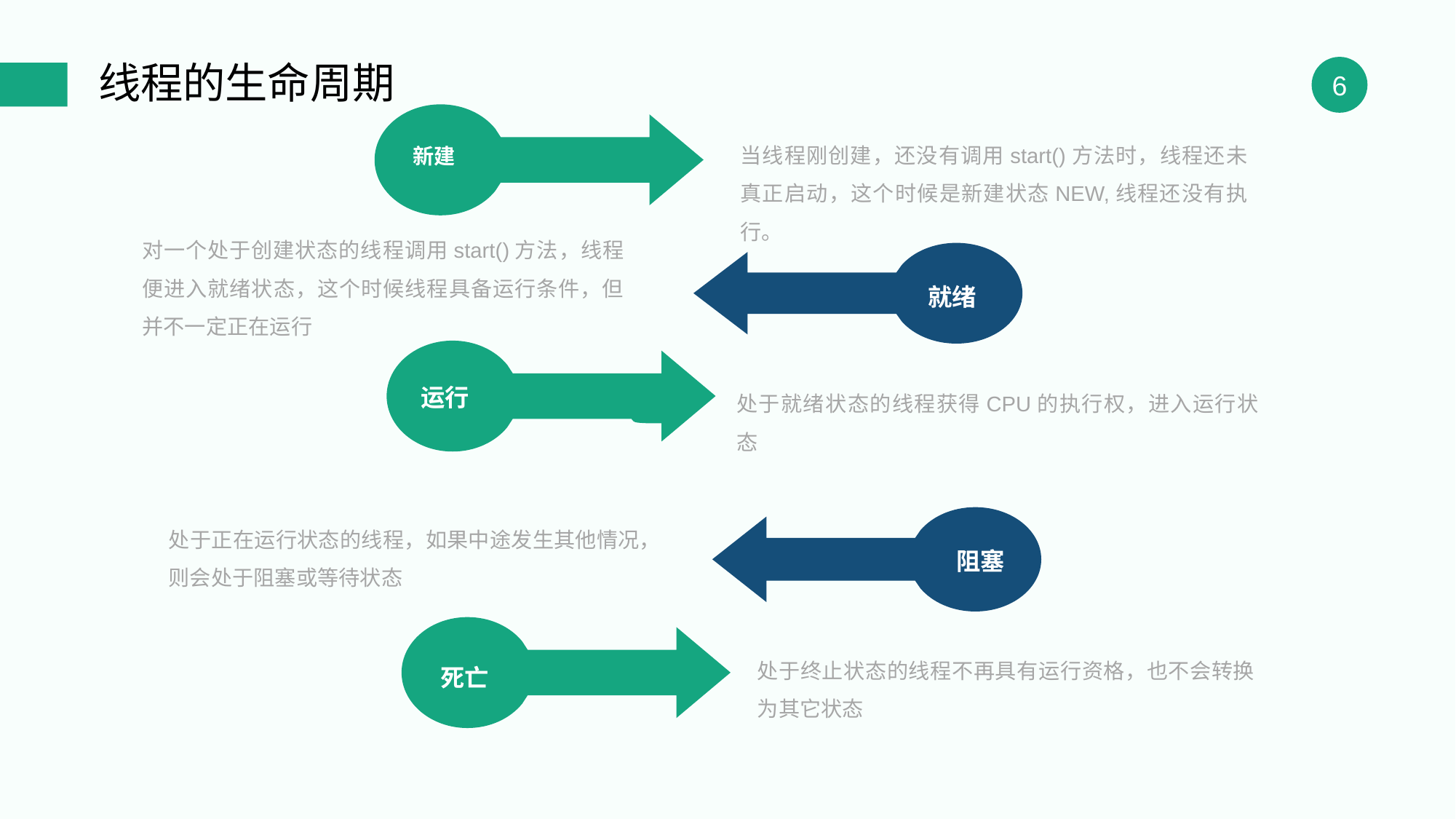

线程的生命周期

新建
当线程刚创建，还没有调用start()方法时，线程还未真正启动，这个时候是新建状态NEW,线程还没有执行。

对一个处于创建状态的线程调用start()方法，线程便进入就绪状态，这个时候线程具备运行条件，但并不一定正在运行

就绪

运行

处于就绪状态的线程获得CPU的执行权，进入运行状态

阻塞
处于正在运行状态的线程，如果中途发生其他情况，则会处于阻塞或等待状态

处于终止状态的线程不再具有运行资格，也不会转换为其它状态
死亡